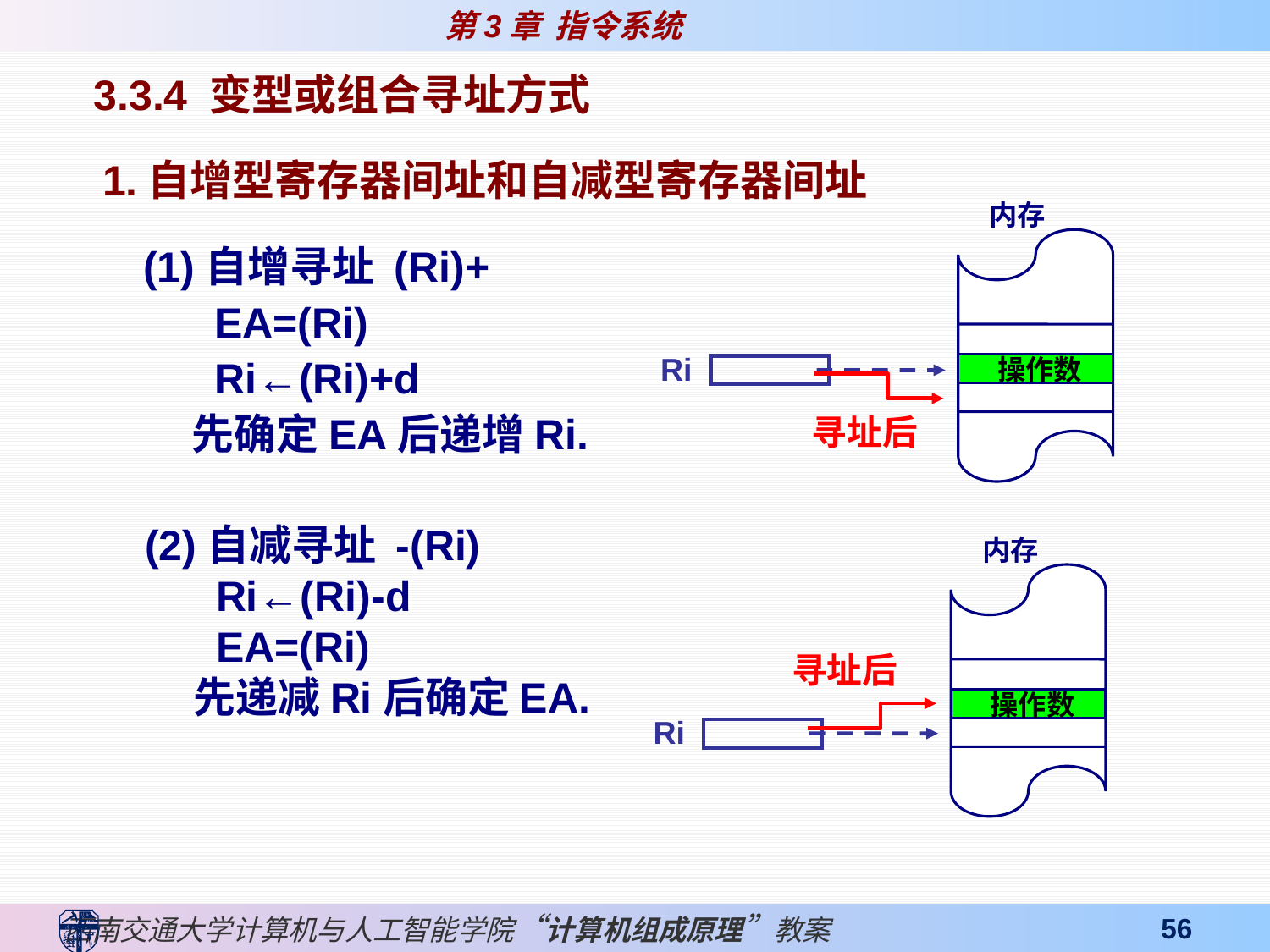

3.3.4 变型或组合寻址方式
1.自增型寄存器间址和自减型寄存器间址
内存

操作数

Ri

寻址后
(1)自增寻址 (Ri)+
      EA=(Ri)
      Ri←(Ri)+d
    先确定EA后递增Ri.
(2)自减寻址 -(Ri)
      Ri←(Ri)-d
      EA=(Ri)
    先递减Ri后确定EA.
内存

操作数

寻址后

Ri